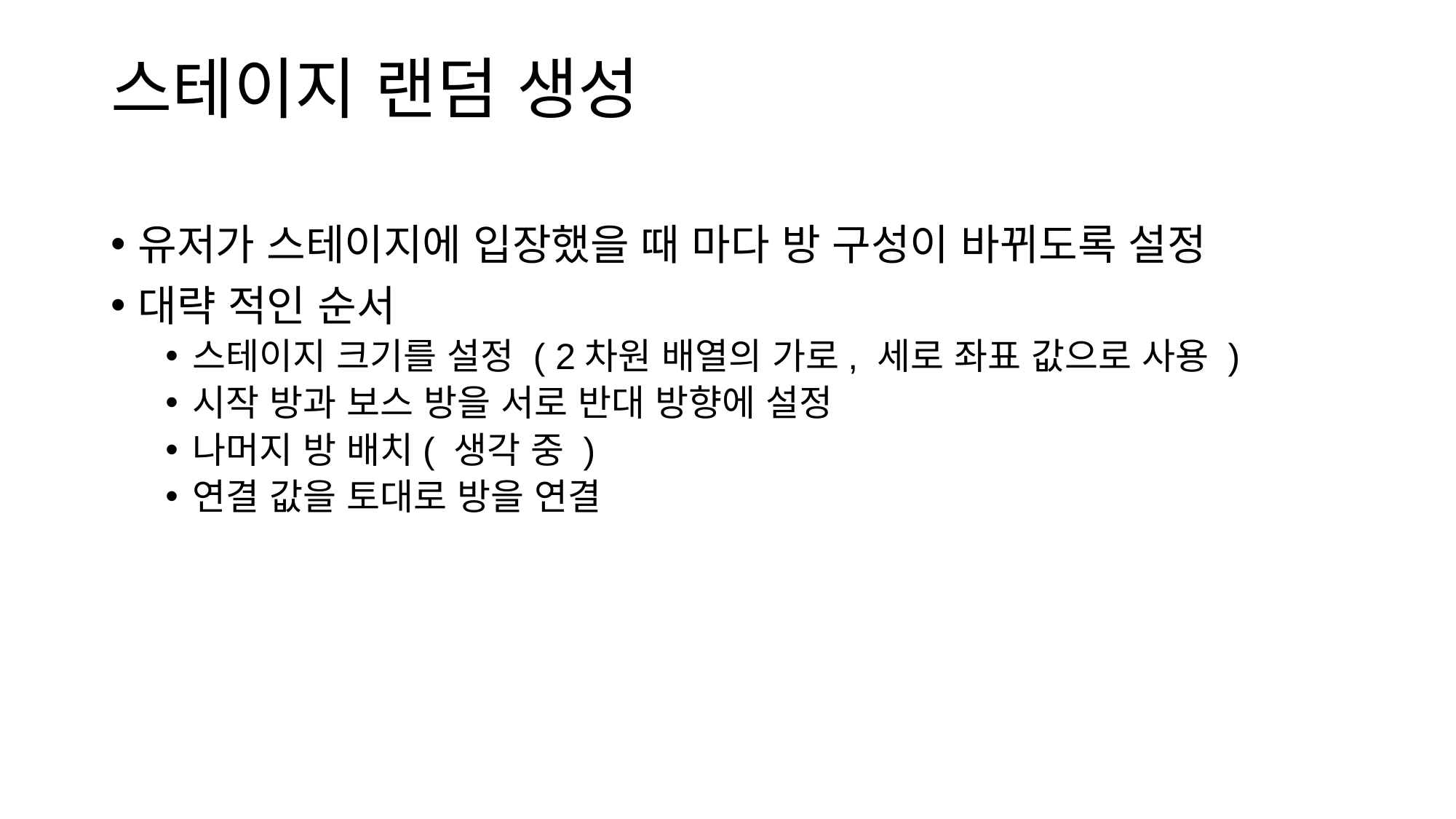

# 스테이지 랜덤 생성
유저가 스테이지에 입장했을 때 마다 방 구성이 바뀌도록 설정
대략 적인 순서
스테이지 크기를 설정 ( 2차원 배열의 가로, 세로 좌표 값으로 사용 )
시작 방과 보스 방을 서로 반대 방향에 설정
나머지 방 배치( 생각 중 )
연결 값을 토대로 방을 연결